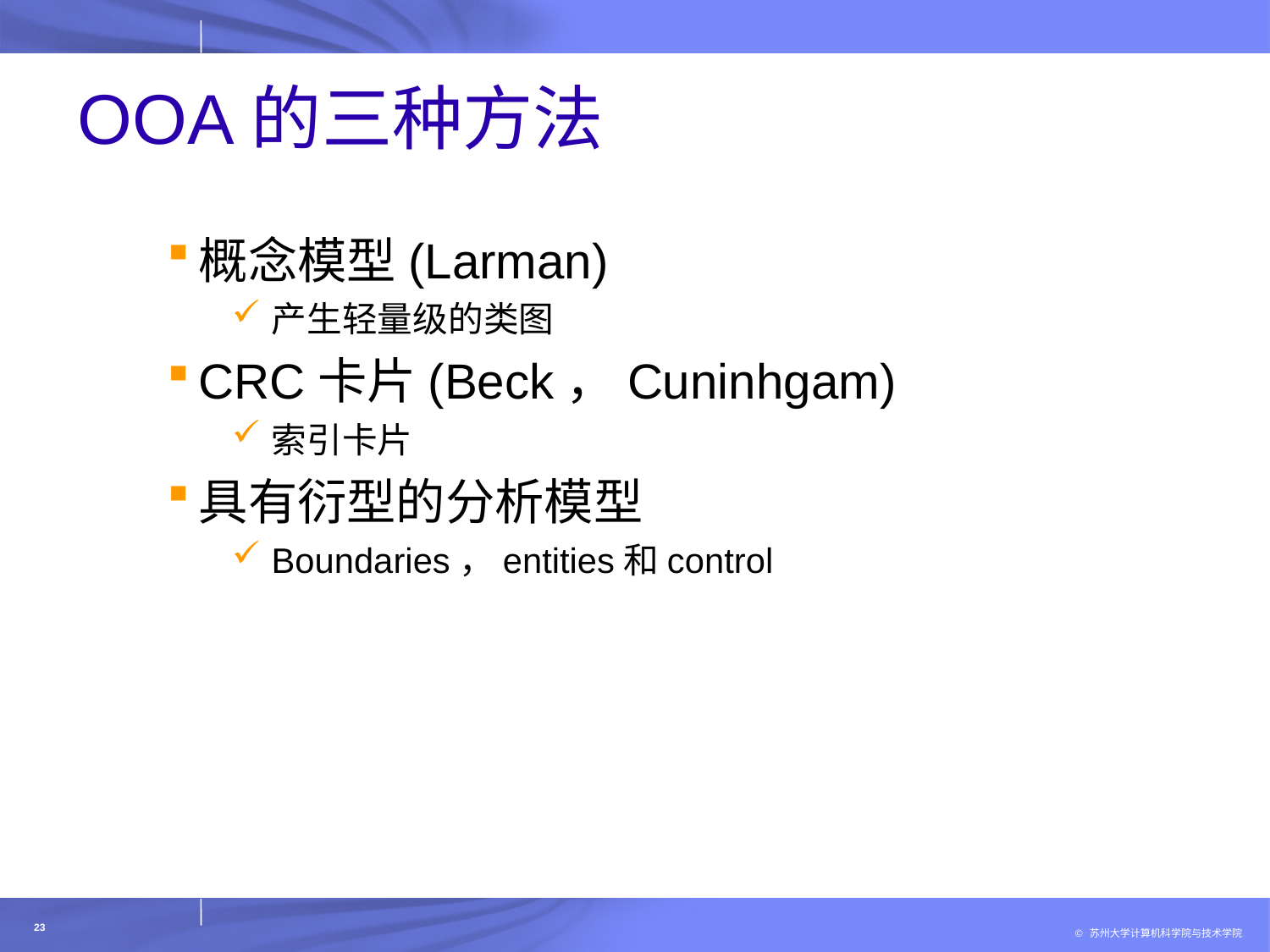

# OOA的三种方法
概念模型(Larman)
产生轻量级的类图
CRC卡片(Beck，Cuninhgam)
索引卡片
具有衍型的分析模型
Boundaries，entities和control
23